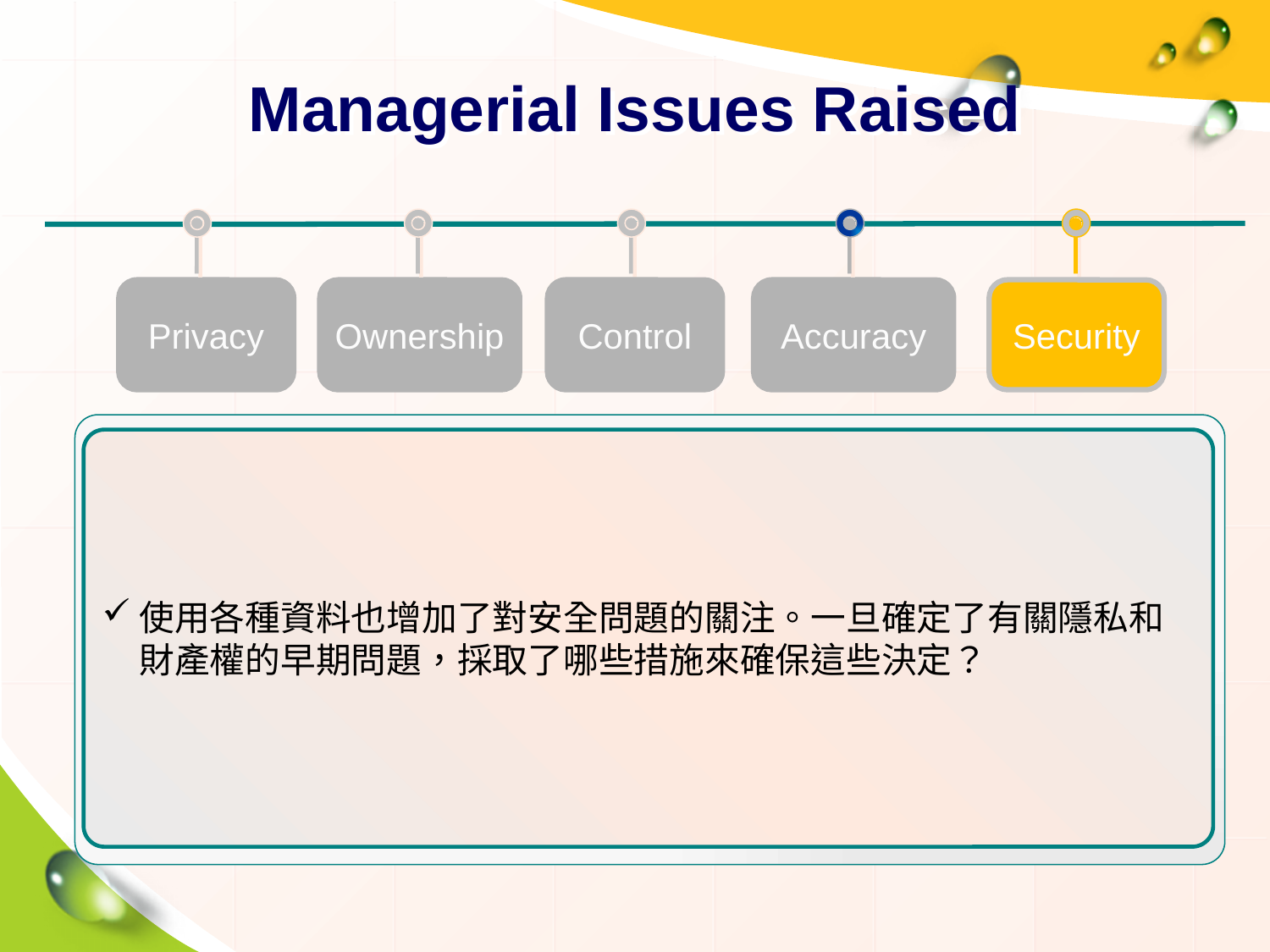

# Managerial Issues Raised

Accuracy
Security
Privacy
Ownership
Control

使用各種資料也增加了對安全問題的關注。一旦確定了有關隱私和財產權的早期問題，採取了哪些措施來確保這些決定？